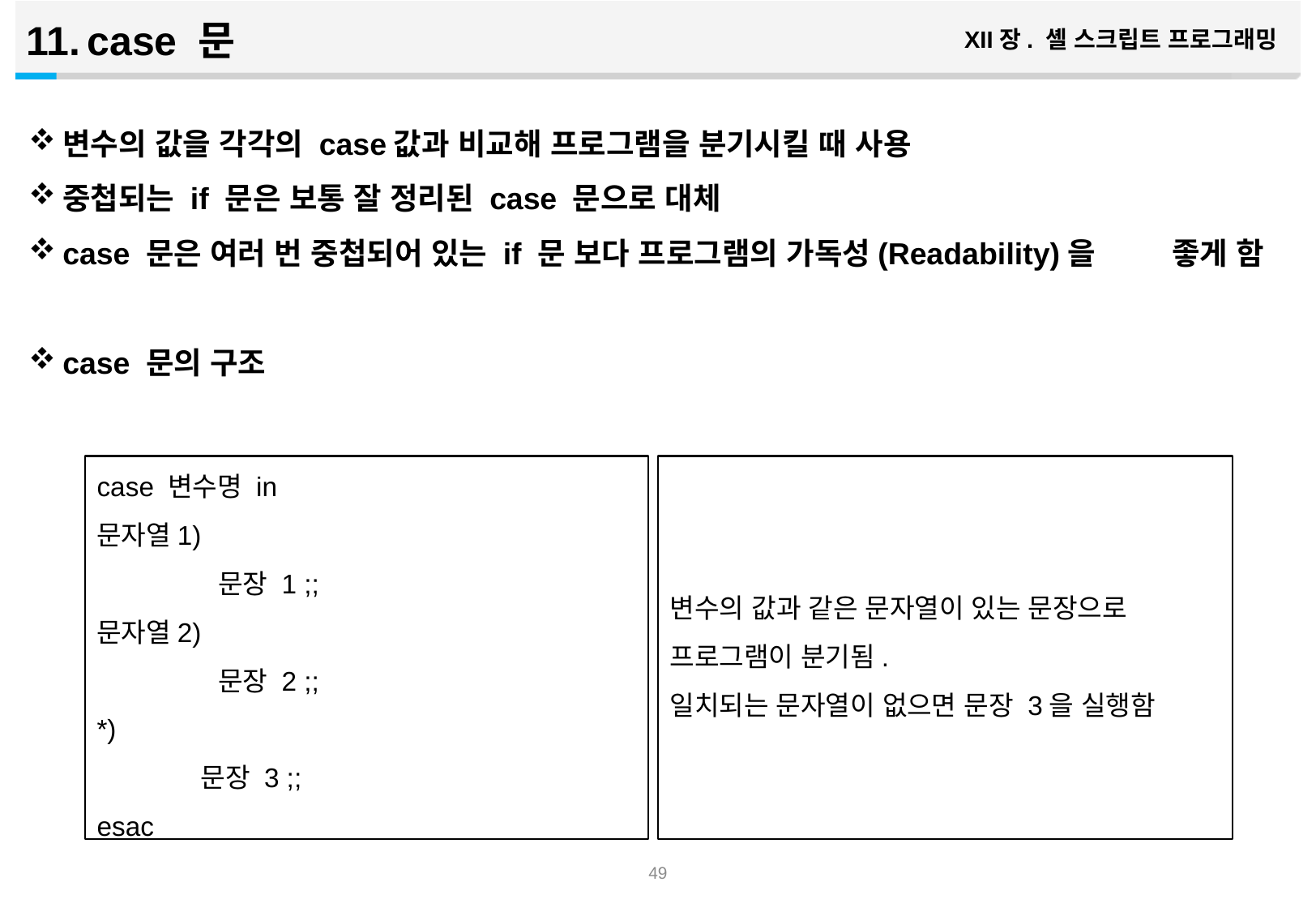

case 문
XII장. 셸 스크립트 프로그래밍
변수의 값을 각각의 case값과 비교해 프로그램을 분기시킬 때 사용
중첩되는 if 문은 보통 잘 정리된 case 문으로 대체
case 문은 여러 번 중첩되어 있는 if 문 보다 프로그램의 가독성(Readability)을         좋게 함

case 문의 구조
변수의 값과 같은 문자열이 있는 문장으로  프로그램이 분기됨.                               일치되는 문자열이 없으면 문장 3을 실행함
case 변수명 in
문자열1)
	문장 1 ;;
문자열2)
	문장 2 ;;
*)
             문장 3 ;;
esac
49